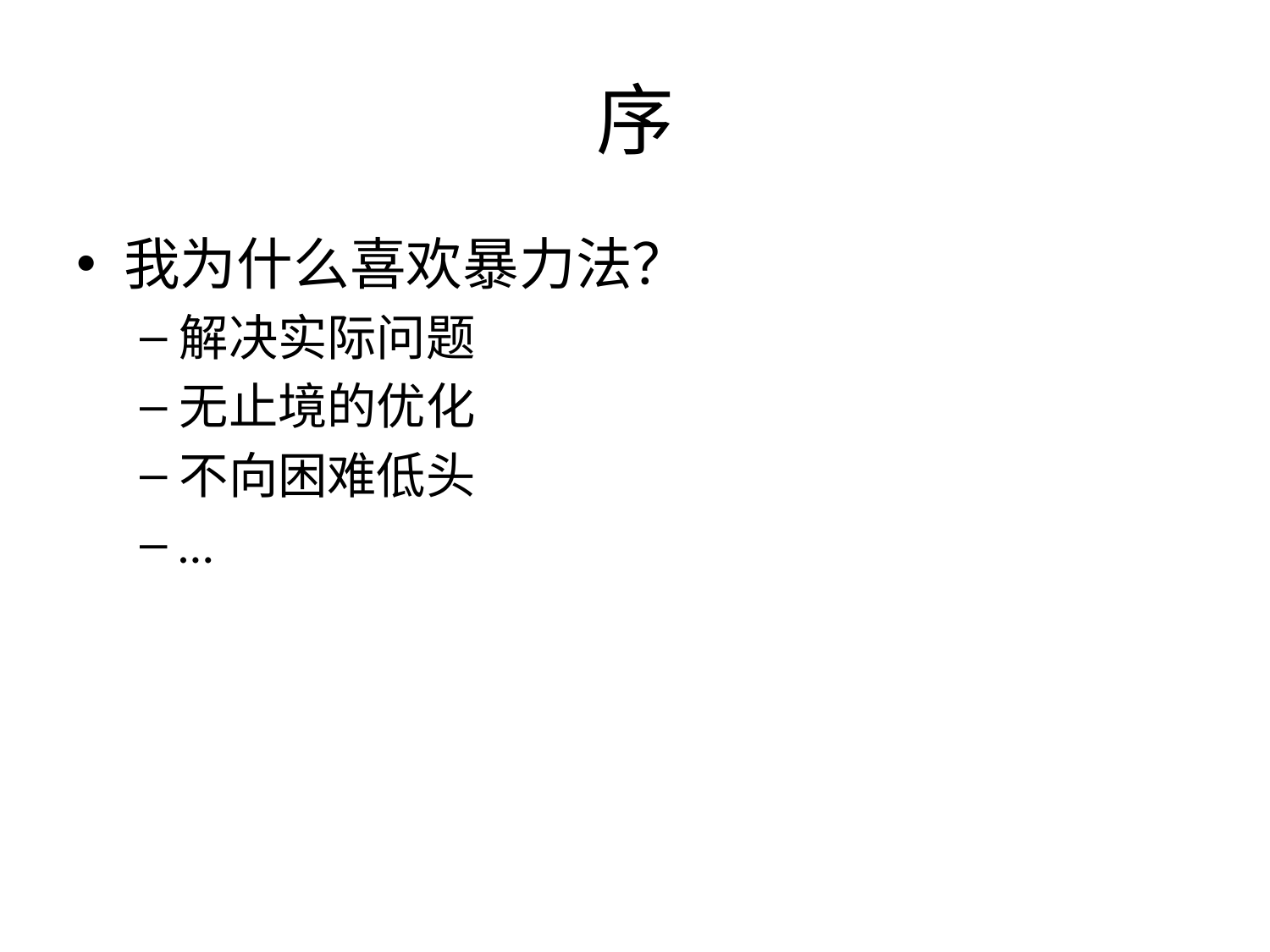

# 序
我为什么喜欢暴力法？
解决实际问题
无止境的优化
不向困难低头
…